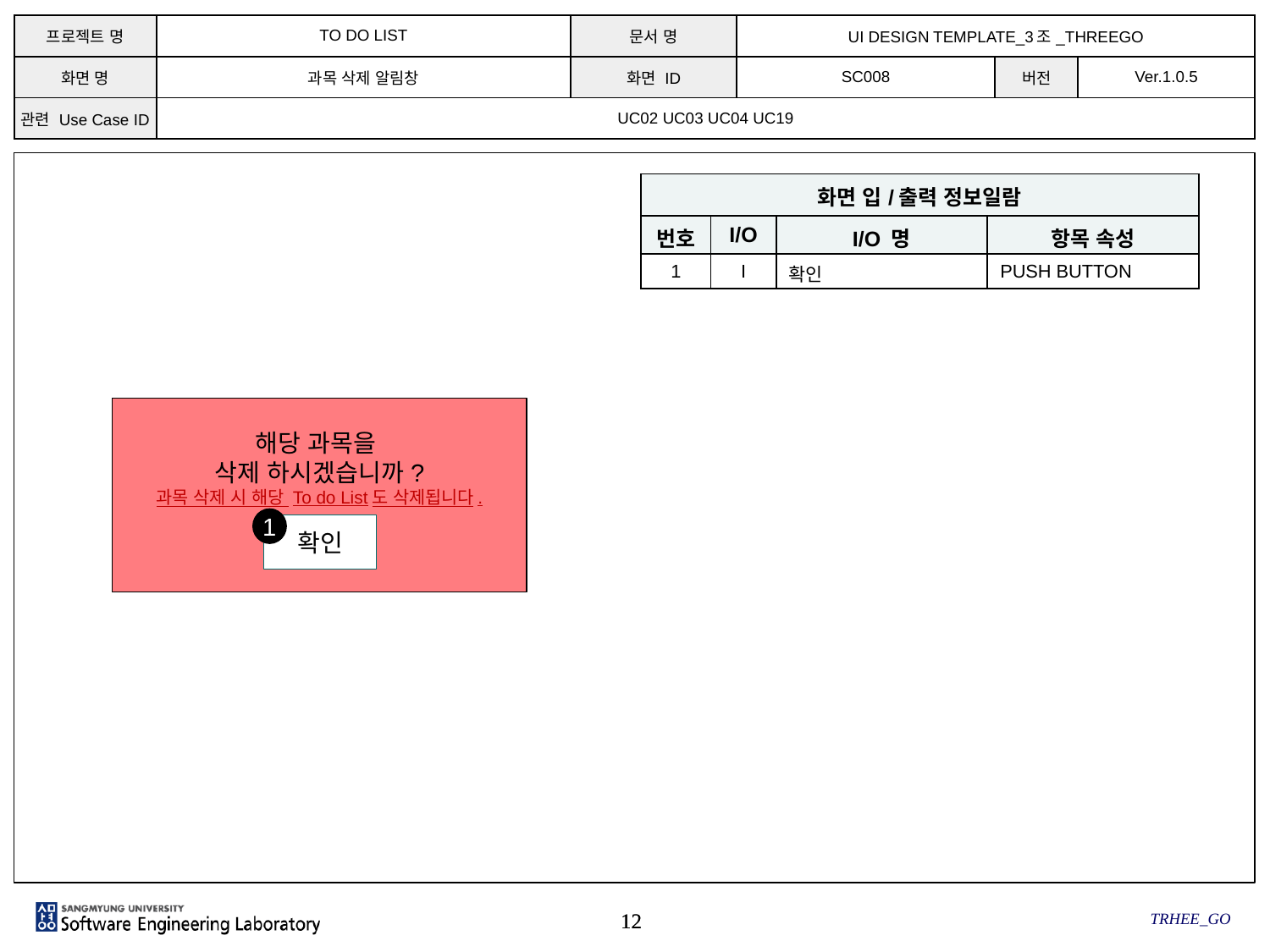

| 프로젝트 명 | TO DO LIST | 문서 명 | UI DESIGN TEMPLATE\_3조\_THREEGO |  |  |
| --- | --- | --- | --- | --- | --- |
| 화면 명 | 과목 삭제 알림창 | 화면 ID | SC008 | 버전 | Ver.1.0.5 |
| 관련 Use Case ID | UC02 UC03 UC04 UC19 |  |  |  |  |
| 화면 입/출력 정보일람 |  |  |  |
| --- | --- | --- | --- |
| 번호 | I/O | I/O 명 | 항목 속성 |
| 1 | I | 확인 | PUSH BUTTON |

해당 과목을
삭제 하시겠습니까?
과목 삭제 시 해당 To do List도 삭제됩니다.
확인
1
TRHEE_GO